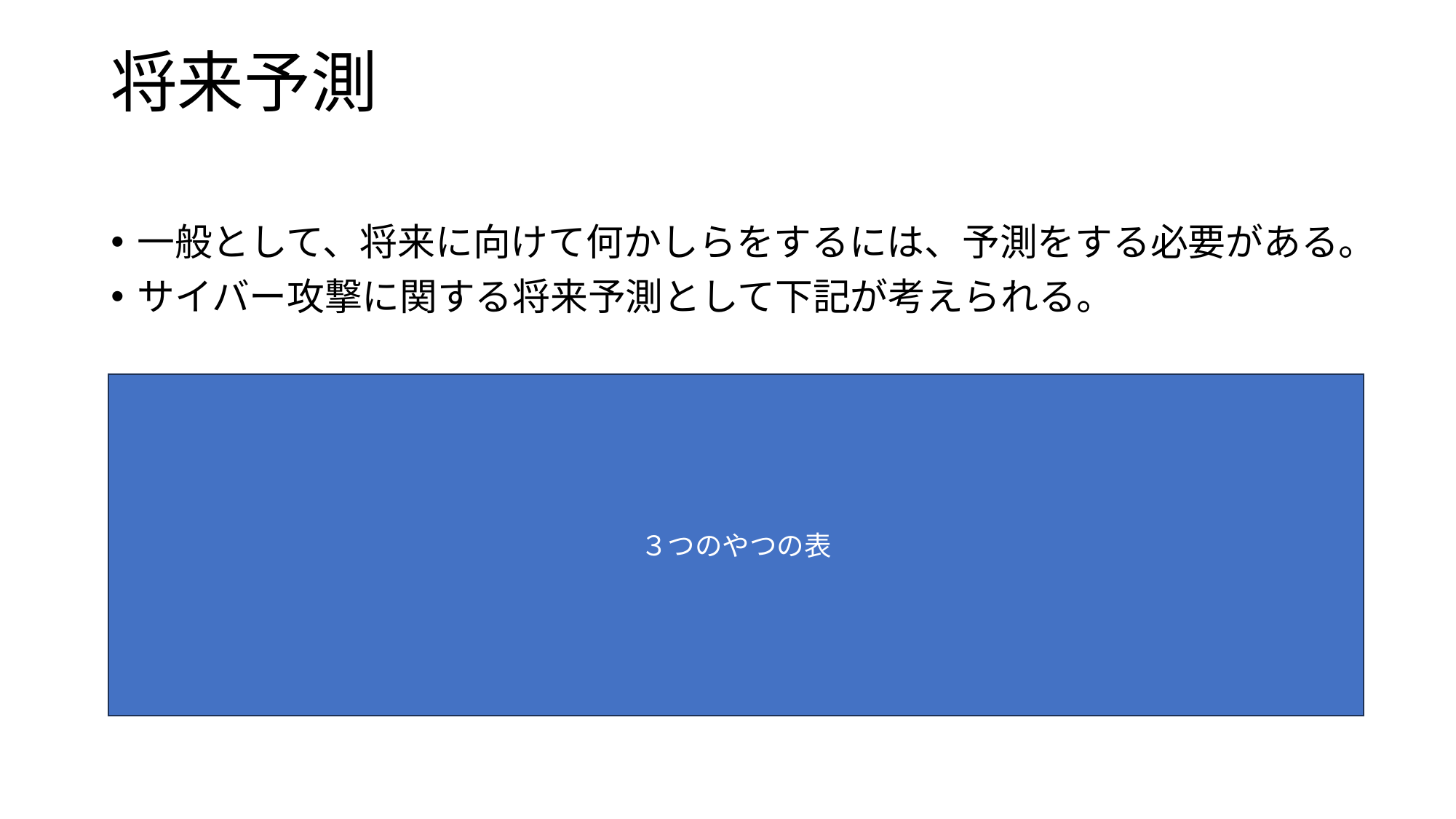

# 将来予測
一般として、将来に向けて何かしらをするには、予測をする必要がある。
サイバー攻撃に関する将来予測として下記が考えられる。

３つのやつの表